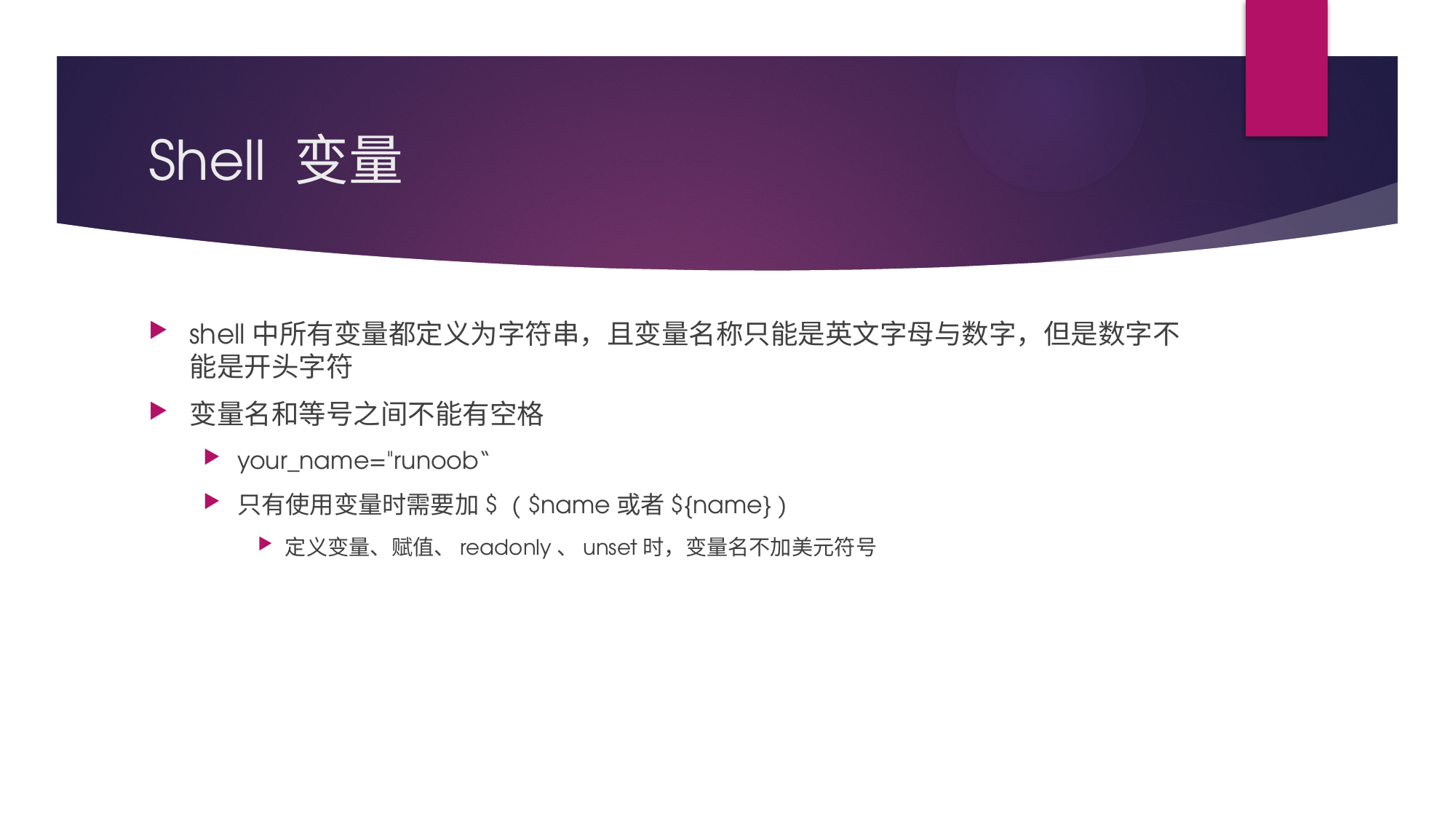

# Shell 变量
shell中所有变量都定义为字符串，且变量名称只能是英文字母与数字，但是数字不能是开头字符
变量名和等号之间不能有空格
your_name="runoob“
只有使用变量时需要加$  ( $name或者${name} )
定义变量、赋值、readonly、unset时，变量名不加美元符号